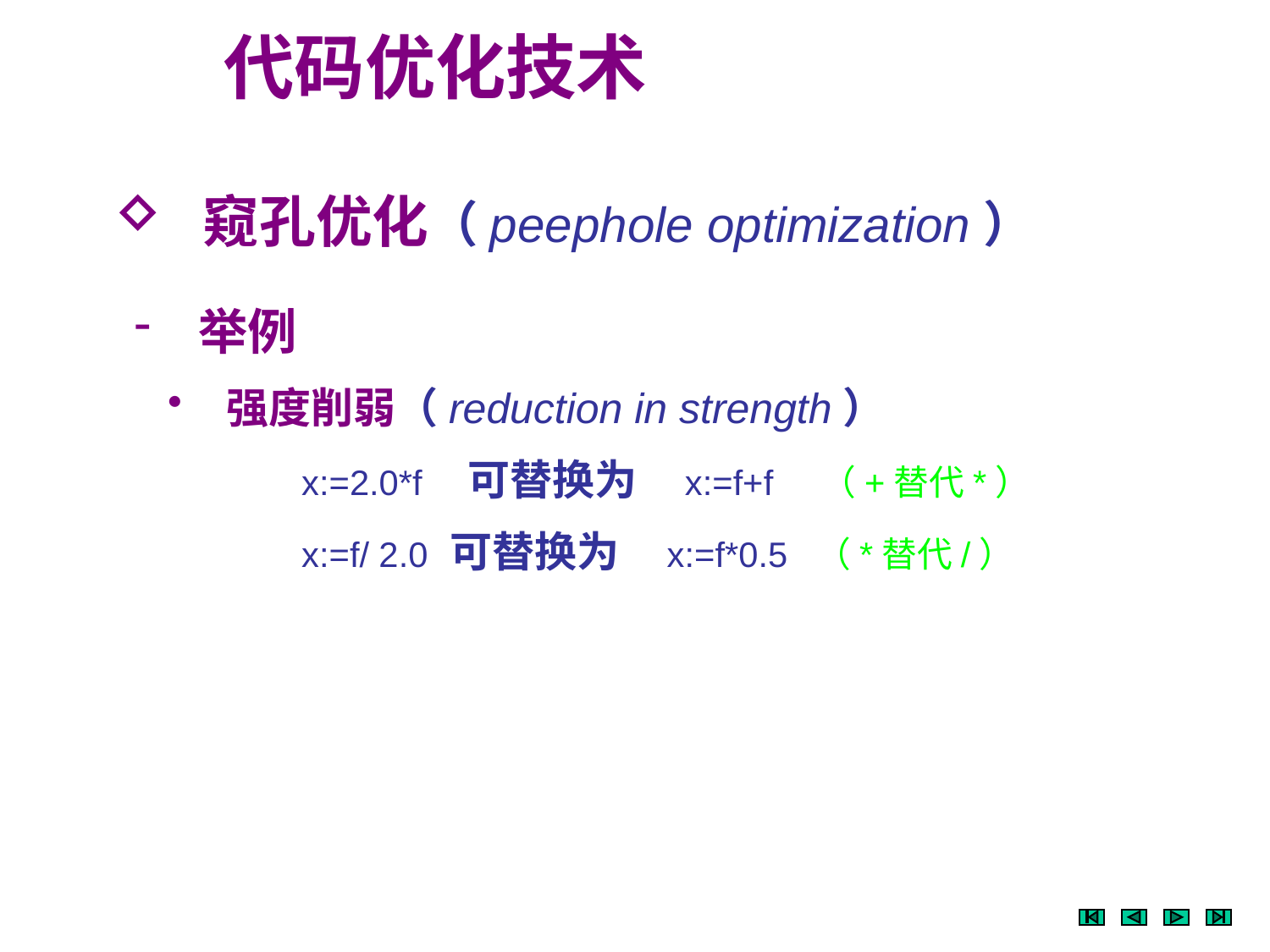

代码优化技术
  窥孔优化（peephole optimization）
  举例

  强度削弱（reduction in strength）

          x:=2.0*f   可替换为     x:=f+f    （+替代*）

          x:=f/ 2.0 可替换为     x:=f*0.5  （*替代/）